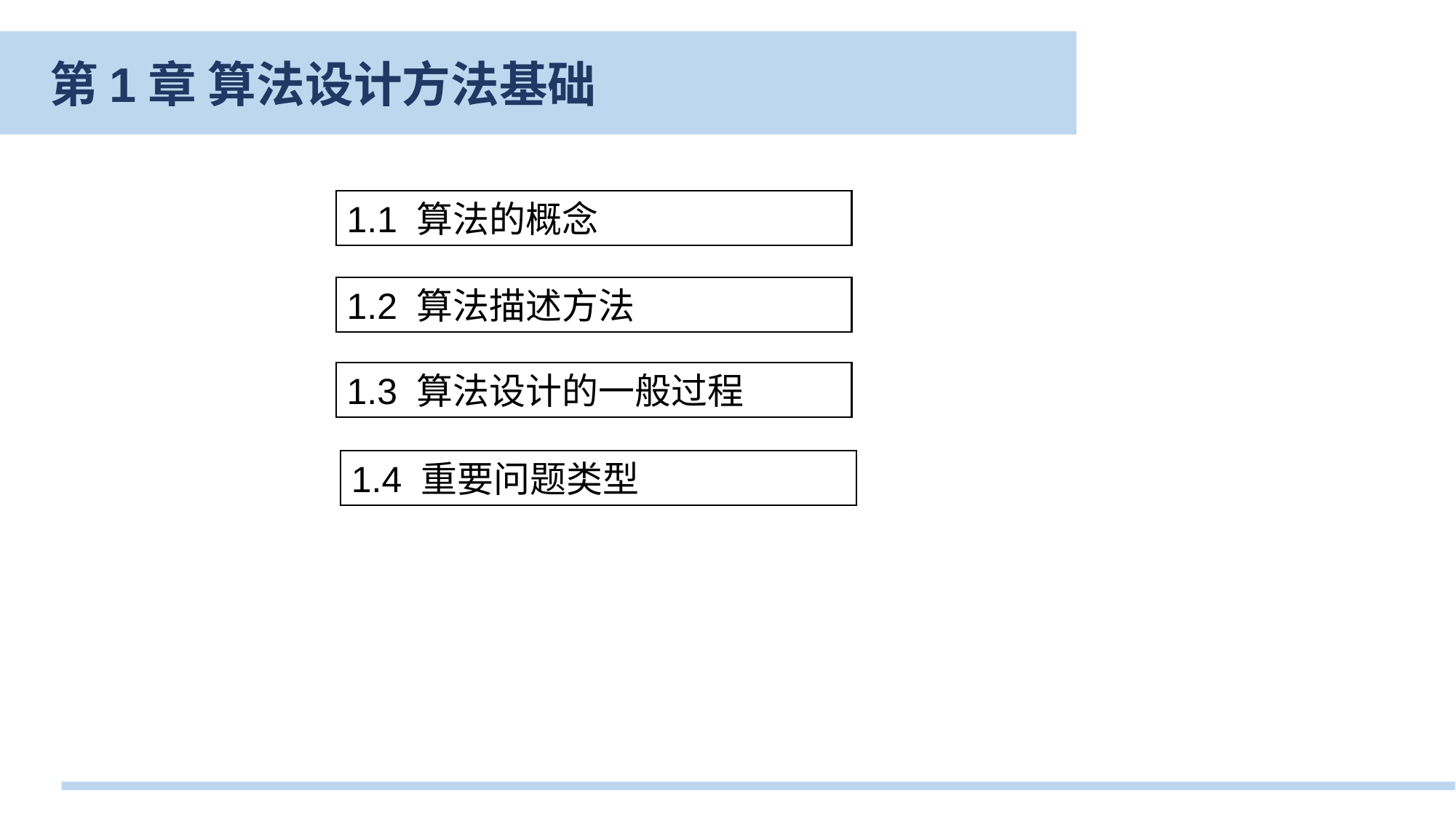

第1章 算法设计方法基础
1.1 算法的概念
1.2 算法描述方法
1.3 算法设计的一般过程
1.4 重要问题类型